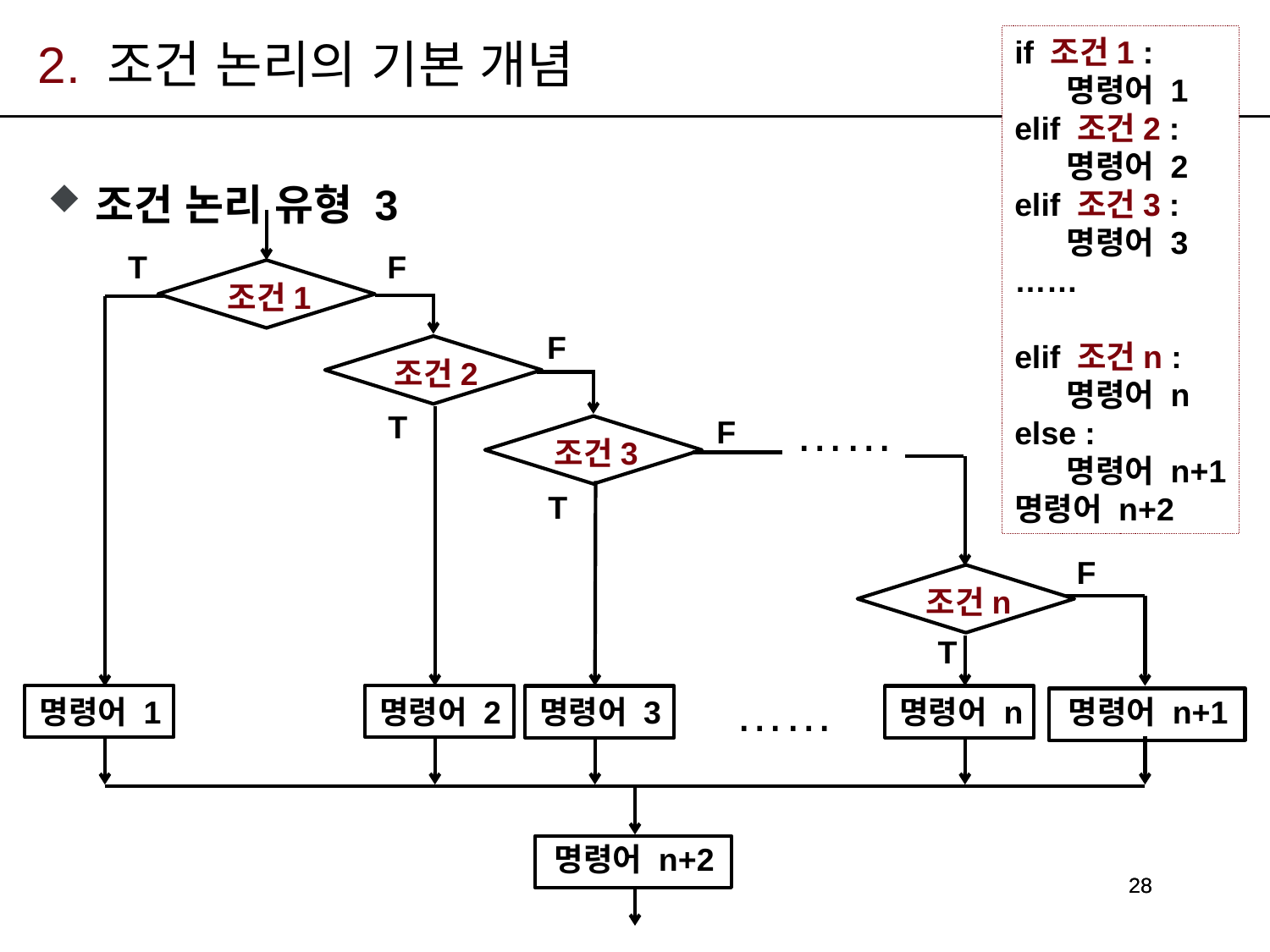

# 2. 조건 논리의 기본 개념
if 조건1 :
     명령어 1
elif 조건2 :
     명령어 2
elif 조건3 :
     명령어 3
……

elif 조건n :
     명령어 n
else :
     명령어 n+1
명령어 n+2
조건 논리 유형 3

T
F

조건1
F

조건2
……
T
F

조건3
T
F

조건n
T
……

명령어 1
명령어 2

명령어 3

명령어 n
명령어 n+1

명령어 n+2

28
28